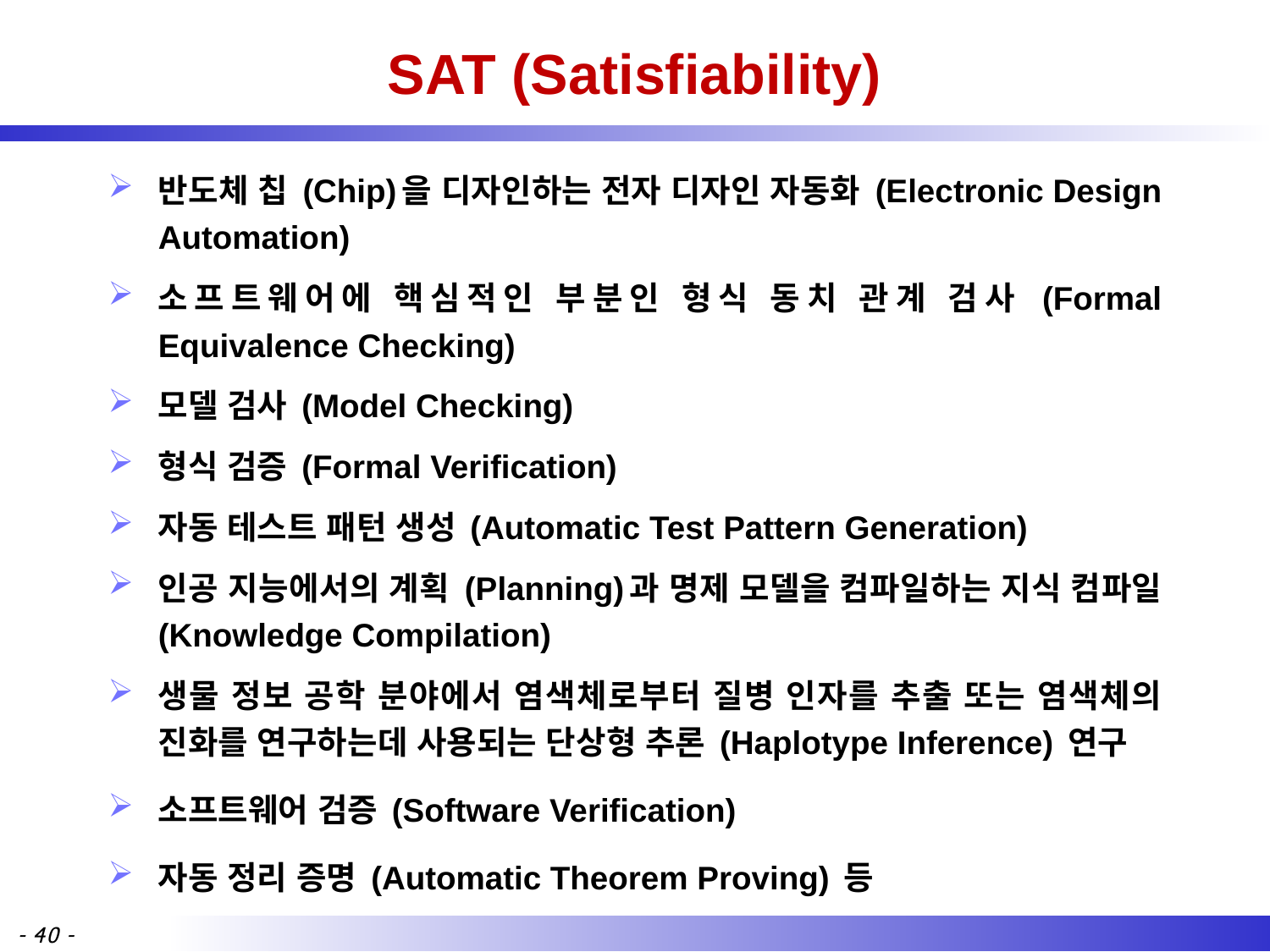

# SAT (Satisfiability)
반도체 칩 (Chip)을 디자인하는 전자 디자인 자동화 (Electronic Design Automation)
소프트웨어에 핵심적인 부분인 형식 동치 관계 검사 (Formal Equivalence Checking)
모델 검사 (Model Checking)
형식 검증 (Formal Verification)
자동 테스트 패턴 생성 (Automatic Test Pattern Generation)
인공 지능에서의 계획 (Planning)과 명제 모델을 컴파일하는 지식 컴파일 (Knowledge Compilation)
생물 정보 공학 분야에서 염색체로부터 질병 인자를 추출 또는 염색체의 진화를 연구하는데 사용되는 단상형 추론 (Haplotype Inference) 연구
소프트웨어 검증 (Software Verification)
자동 정리 증명 (Automatic Theorem Proving) 등
- 40 -